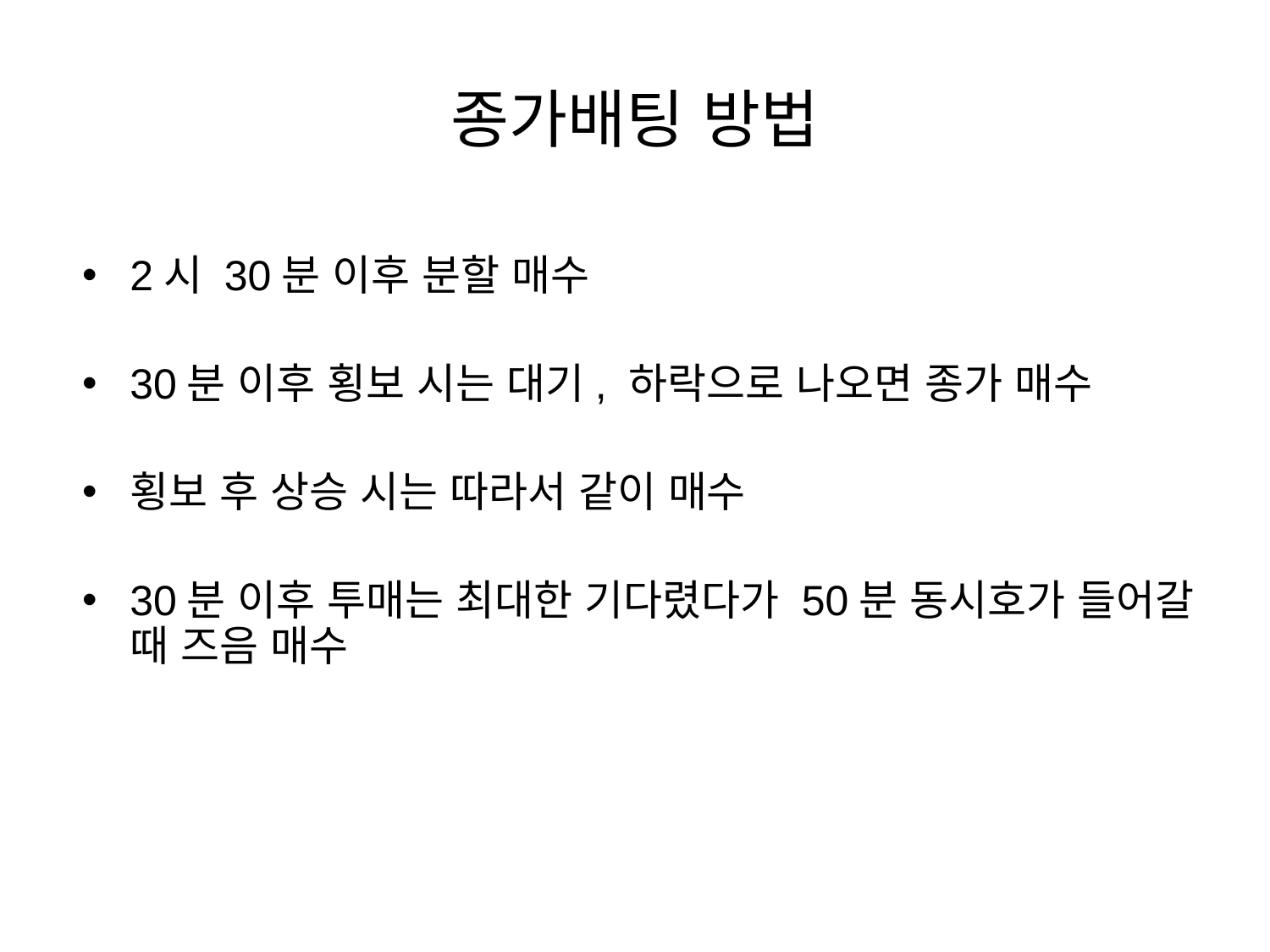

# 종가배팅 방법
2시 30분 이후 분할 매수

30분 이후 횡보 시는 대기, 하락으로 나오면 종가 매수

횡보 후 상승 시는 따라서 같이 매수

30분 이후 투매는 최대한 기다렸다가 50분 동시호가 들어갈 때 즈음 매수